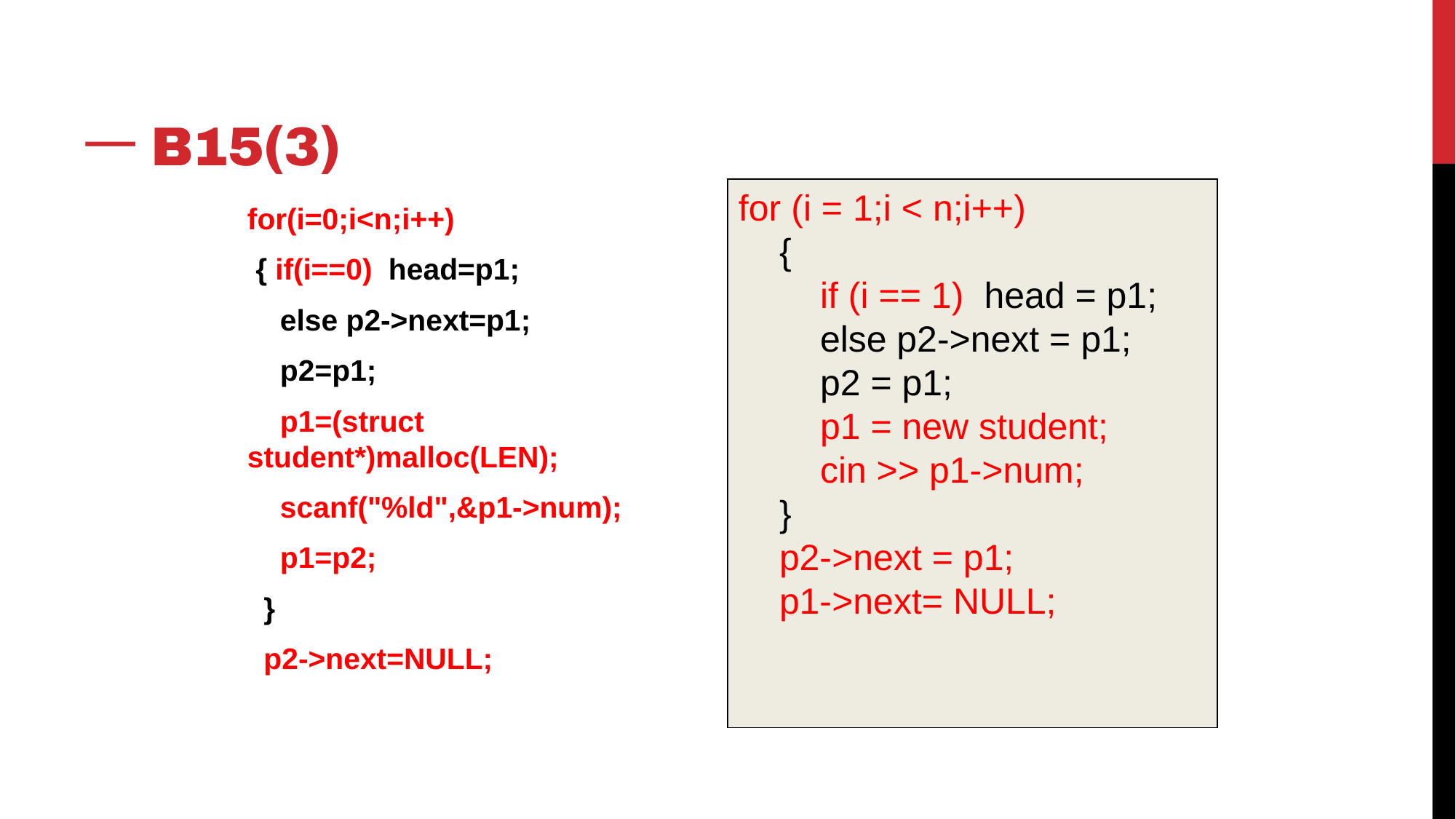

# 一b15(3)
for (i = 1;i < n;i++)
    {
        if (i == 1)  head = p1;
        else p2->next = p1;
        p2 = p1;
        p1 = new student;
        cin >> p1->num;
    }
    p2->next = p1;
    p1->next= NULL;
for(i=0;i<n;i++)
 { if(i==0)  head=p1;
    else p2->next=p1;
    p2=p1;
    p1=(struct student*)malloc(LEN);
    scanf("%ld",&p1->num);
    p1=p2;
  }
  p2->next=NULL;